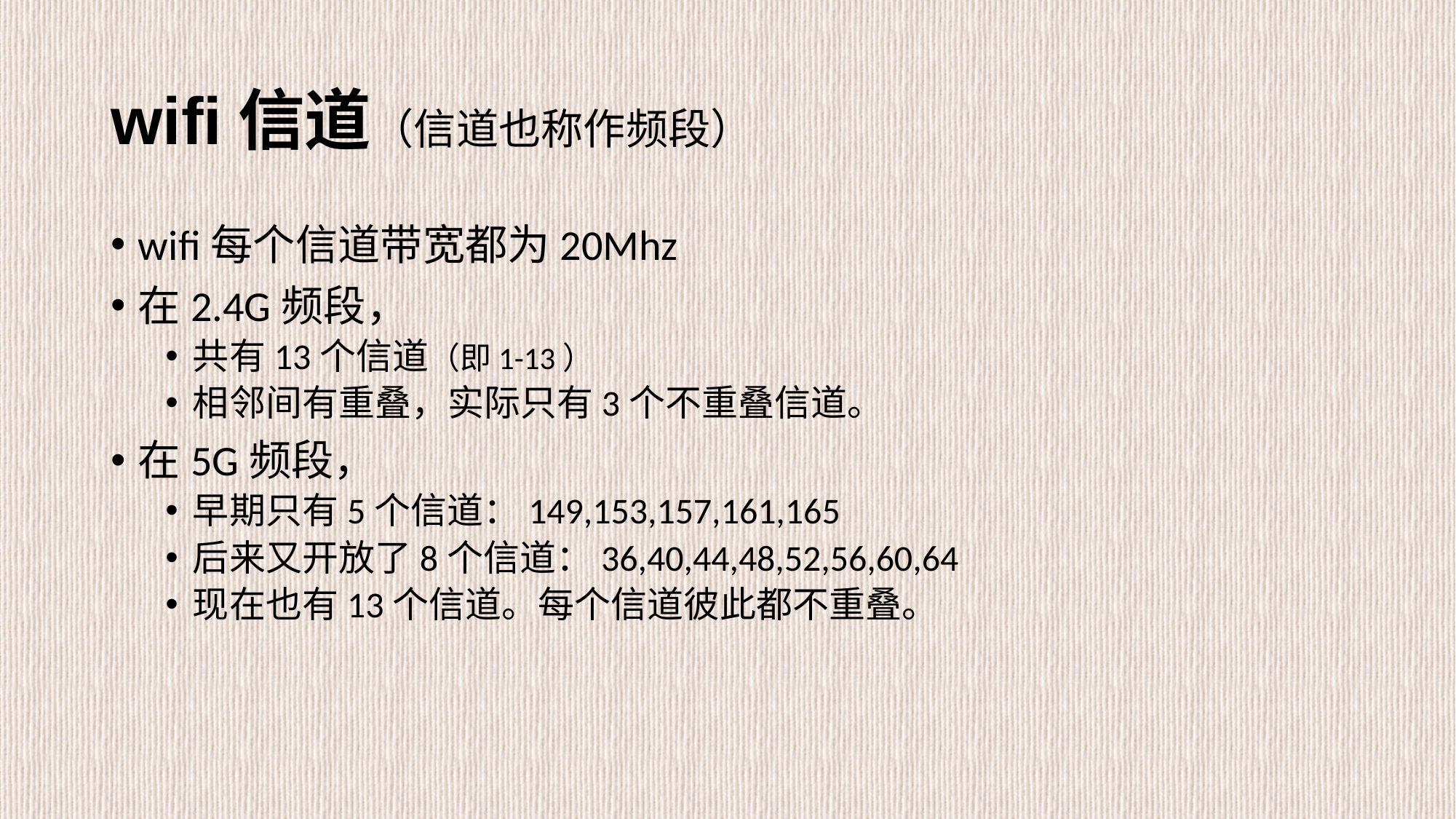

# wifi信道（信道也称作频段）
wifi每个信道带宽都为20Mhz
在2.4G频段，
共有13个信道（即1-13）
相邻间有重叠，实际只有3个不重叠信道。
在5G频段，
早期只有5个信道：149,153,157,161,165
后来又开放了8个信道：36,40,44,48,52,56,60,64
现在也有13个信道。每个信道彼此都不重叠。